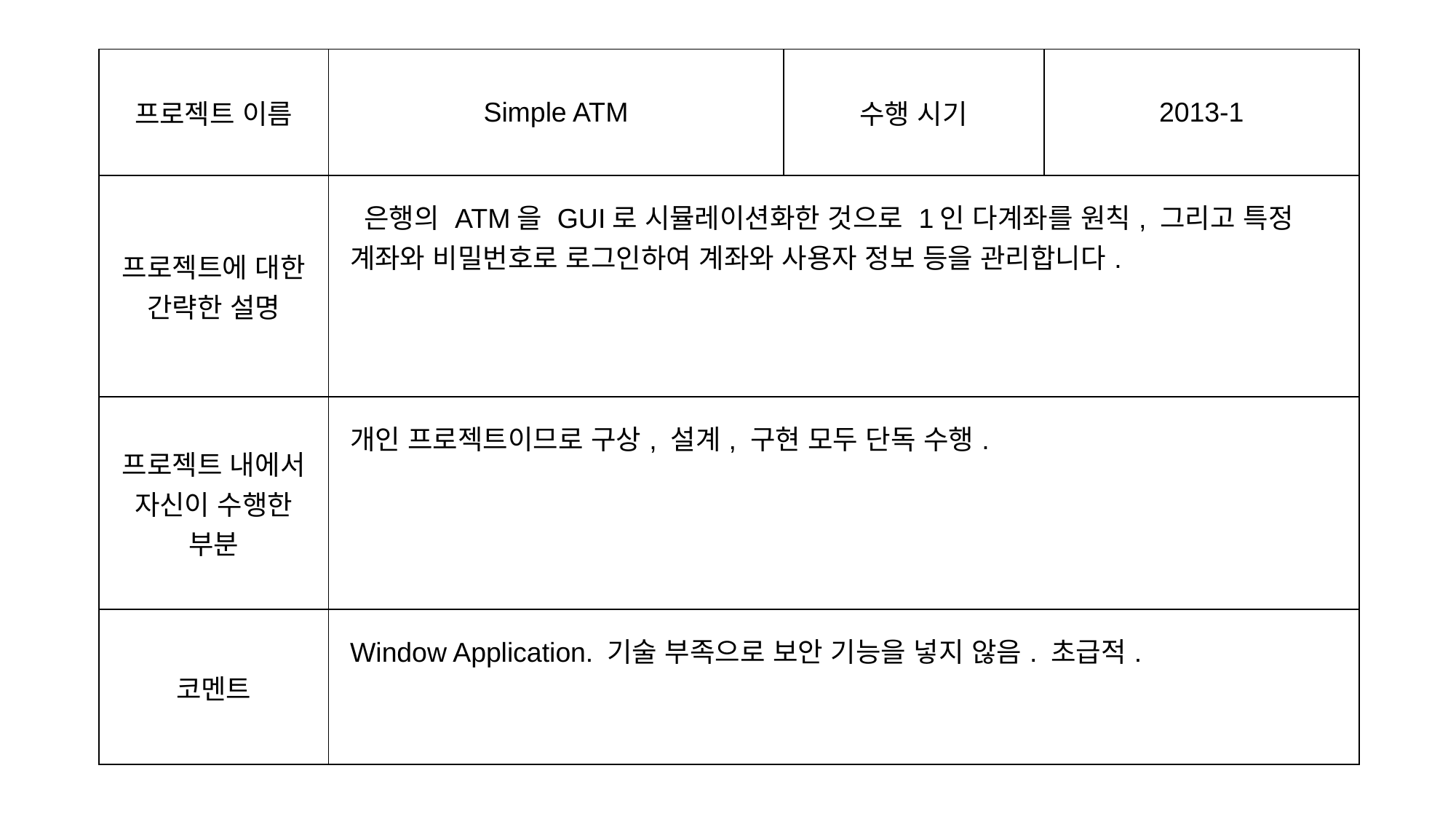

| 프로젝트 이름 | Simple ATM | 수행 시기 | 2013-1 |
| --- | --- | --- | --- |
| 프로젝트에 대한 간략한 설명 | 은행의 ATM을 GUI로 시뮬레이션화한 것으로 1인 다계좌를 원칙, 그리고 특정 계좌와 비밀번호로 로그인하여 계좌와 사용자 정보 등을 관리합니다. |  |  |
| 프로젝트 내에서 자신이 수행한 부분 | 개인 프로젝트이므로 구상, 설계, 구현 모두 단독 수행. |  |  |
| 코멘트 | Window Application. 기술 부족으로 보안 기능을 넣지 않음. 초급적. |  |  |